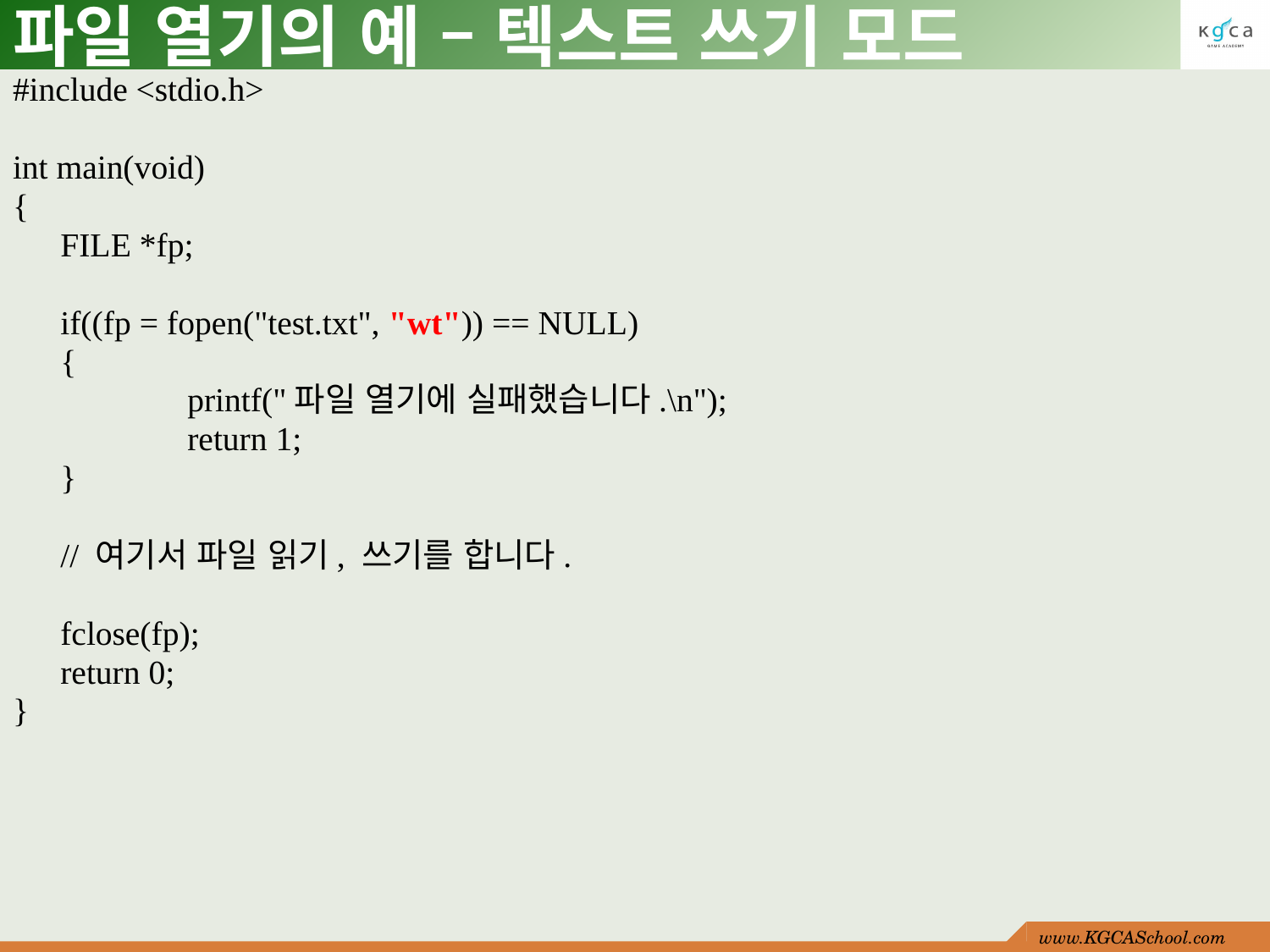

# 파일 열기의 예 – 텍스트 쓰기 모드
#include <stdio.h>

int main(void)
{
	FILE *fp;

	if((fp = fopen("test.txt", "wt")) == NULL)
	{
		printf("파일 열기에 실패했습니다.\n");
		return 1;
	}

	// 여기서 파일 읽기, 쓰기를 합니다.

	fclose(fp);
	return 0;
}